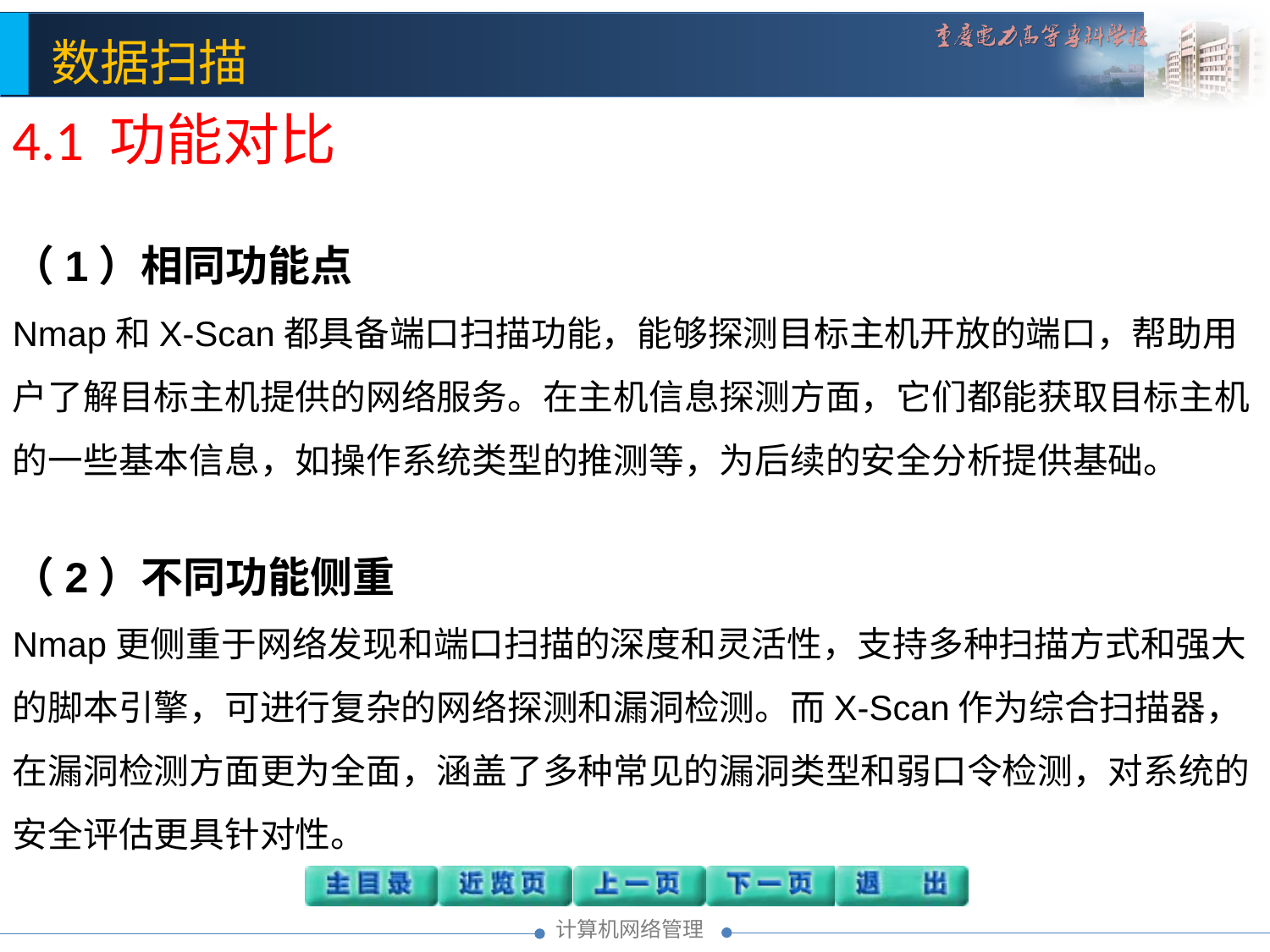

4.1 功能对比
（1）相同功能点
Nmap和X-Scan都具备端口扫描功能，能够探测目标主机开放的端口，帮助用户了解目标主机提供的网络服务。在主机信息探测方面，它们都能获取目标主机的一些基本信息，如操作系统类型的推测等，为后续的安全分析提供基础。
（2）不同功能侧重
Nmap更侧重于网络发现和端口扫描的深度和灵活性，支持多种扫描方式和强大的脚本引擎，可进行复杂的网络探测和漏洞检测。而X-Scan作为综合扫描器，在漏洞检测方面更为全面，涵盖了多种常见的漏洞类型和弱口令检测，对系统的安全评估更具针对性。